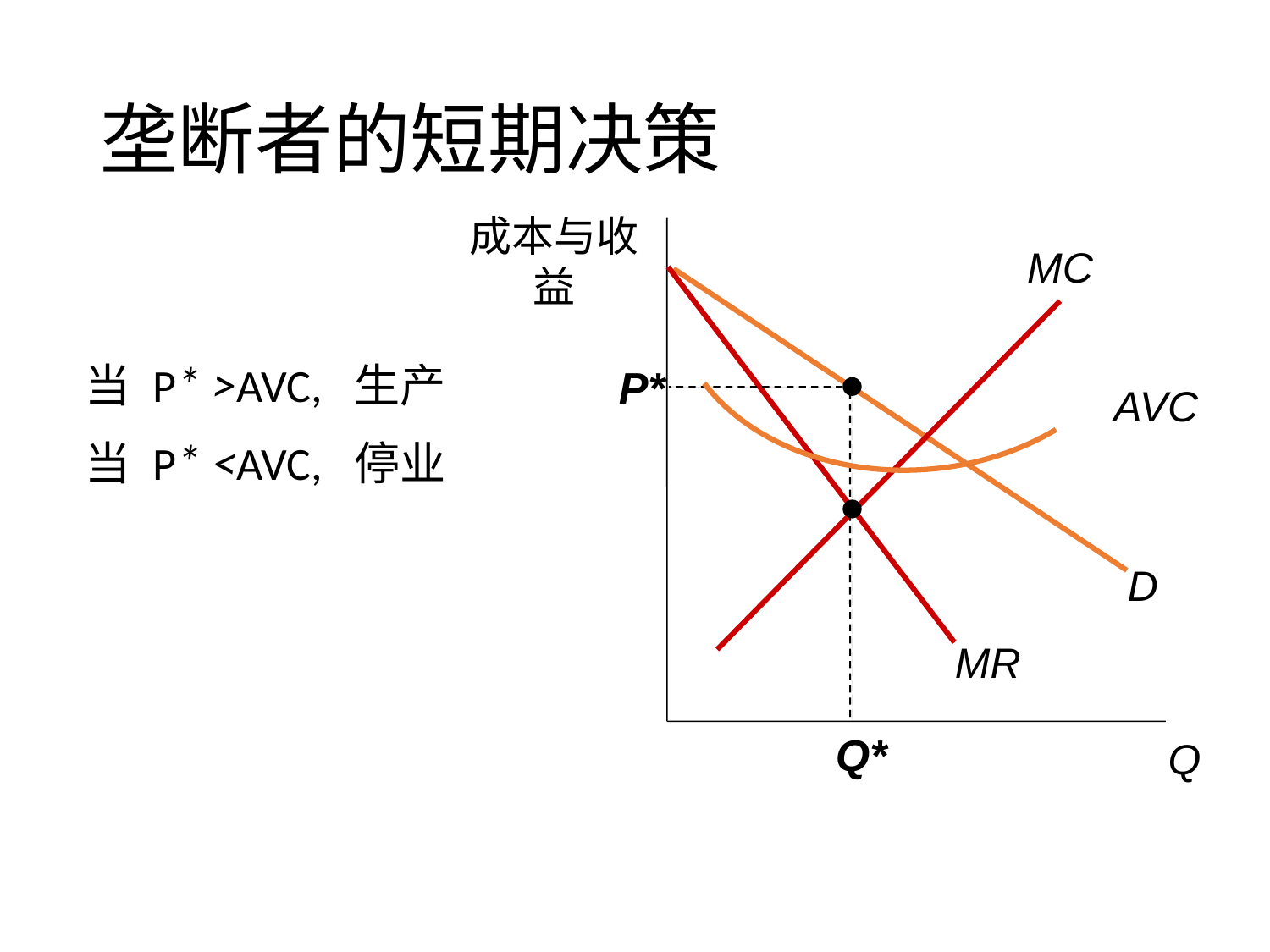

# 垄断者的短期决策
成本与收益

Q
MC

MR

D

AVC
当 P* >AVC,  生产
当 P* <AVC,  停业

P*

Q*